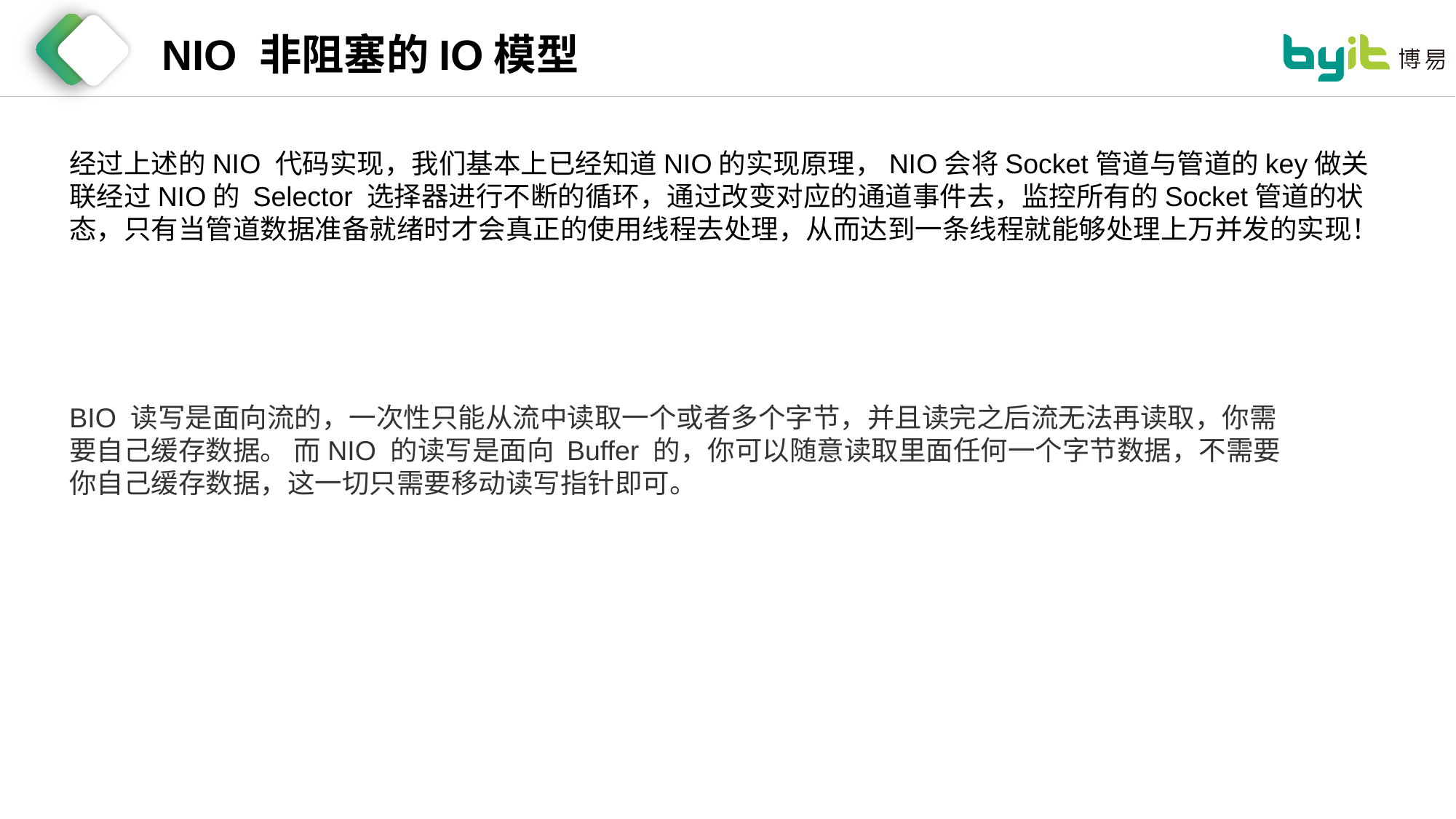

NIO 非阻塞的IO模型
经过上述的NIO 代码实现，我们基本上已经知道NIO的实现原理，NIO会将Socket管道与管道的key做关联经过NIO的 Selector 选择器进行不断的循环，通过改变对应的通道事件去，监控所有的Socket管道的状态，只有当管道数据准备就绪时才会真正的使用线程去处理，从而达到一条线程就能够处理上万并发的实现！
BIO 读写是面向流的，一次性只能从流中读取一个或者多个字节，并且读完之后流无法再读取，你需要自己缓存数据。 而NIO 的读写是面向 Buffer 的，你可以随意读取里面任何一个字节数据，不需要你自己缓存数据，这一切只需要移动读写指针即可。